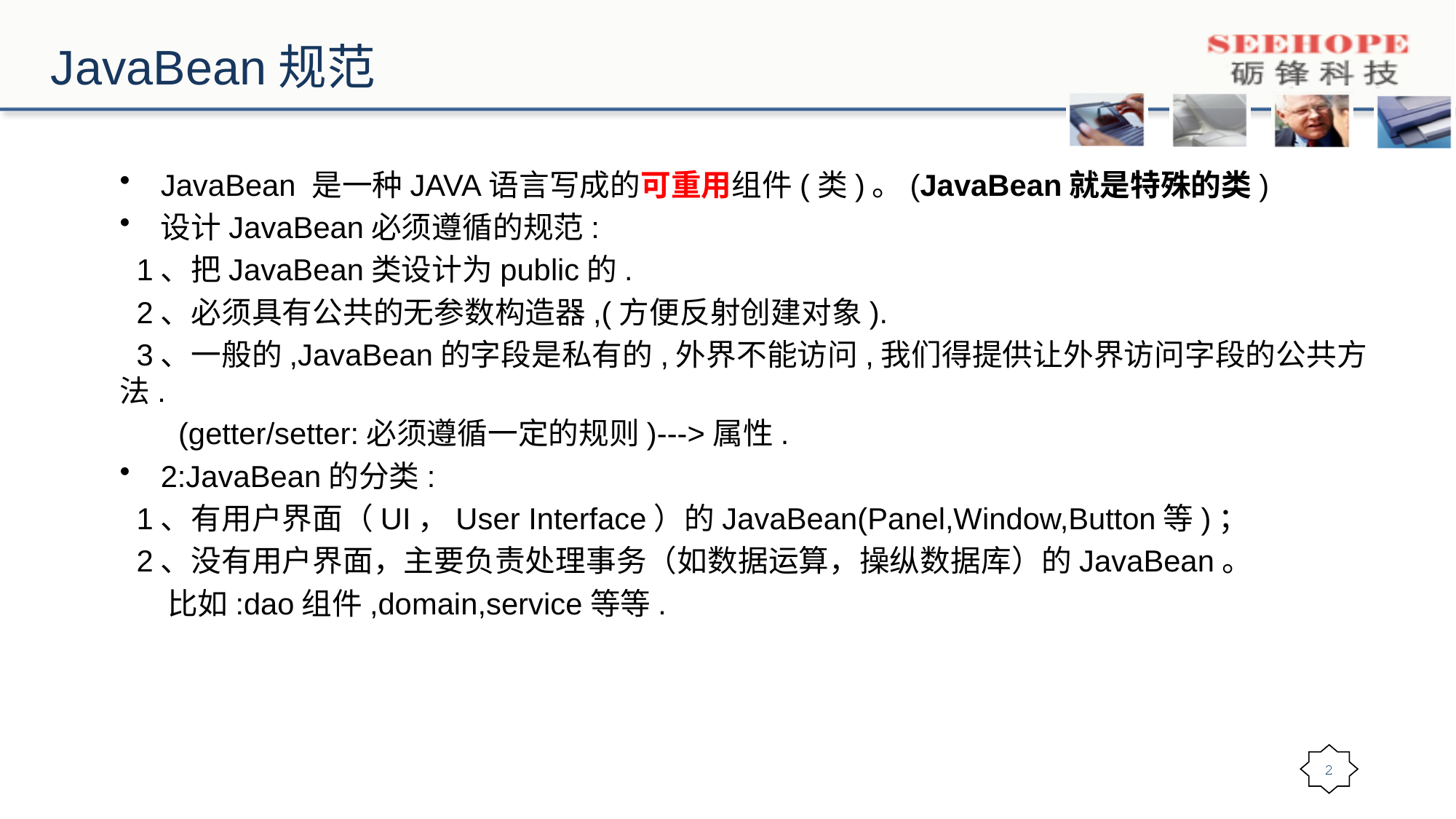

# JavaBean规范
JavaBean 是一种JAVA语言写成的可重用组件(类)。(JavaBean就是特殊的类)
设计JavaBean必须遵循的规范:
  1、把JavaBean类设计为public的.
  2、必须具有公共的无参数构造器,(方便反射创建对象).
  3、一般的,JavaBean的字段是私有的,外界不能访问,我们得提供让外界访问字段的公共方法.
       (getter/setter:必须遵循一定的规则)--->属性.
2:JavaBean的分类:
  1、有用户界面（UI，User Interface）的JavaBean(Panel,Window,Button等)；
  2、没有用户界面，主要负责处理事务（如数据运算，操纵数据库）的JavaBean。
      比如:dao组件,domain,service等等.